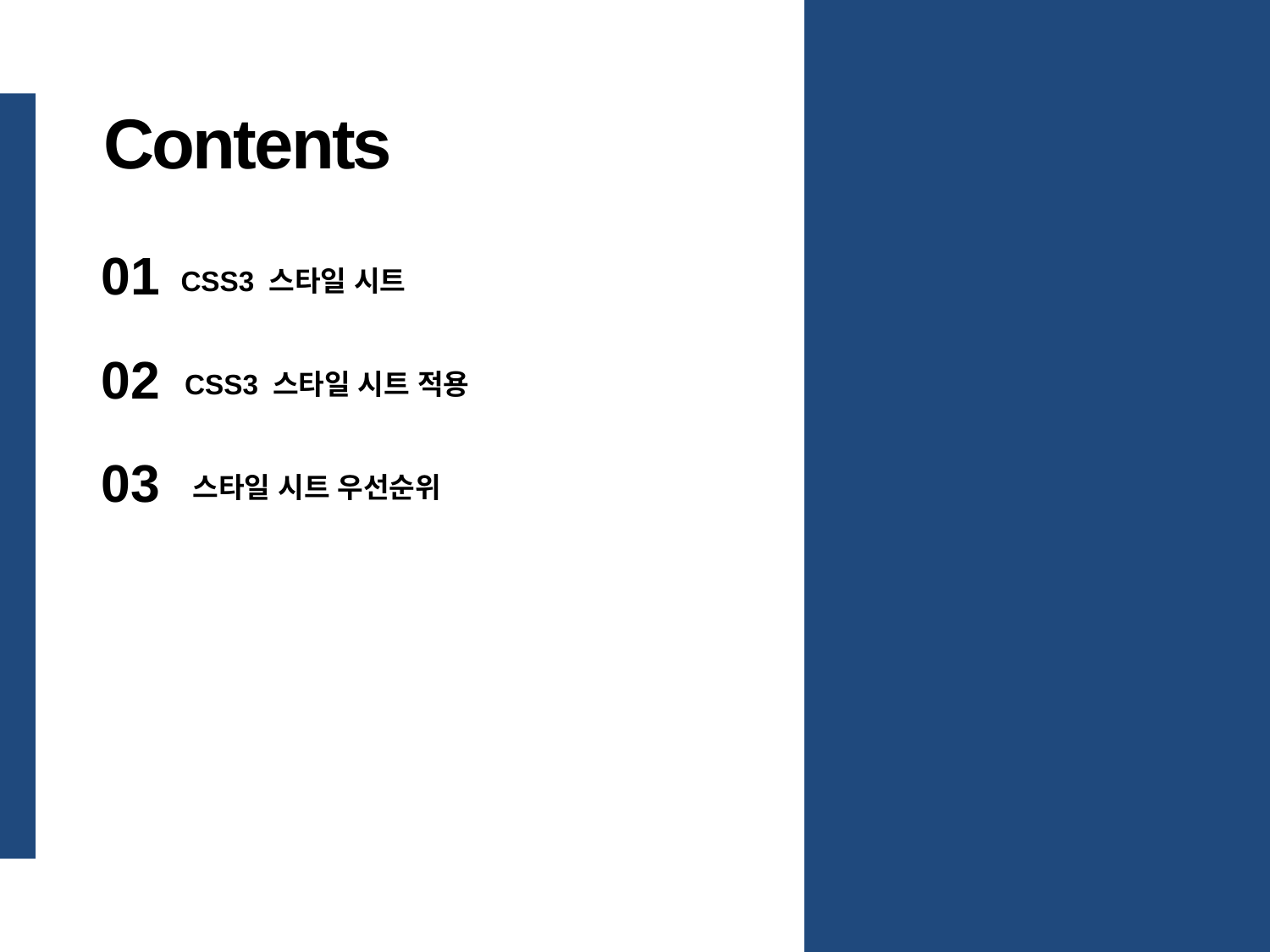

Contents

01
CSS3 스타일 시트
02
CSS3 스타일 시트 적용
03
스타일 시트 우선순위